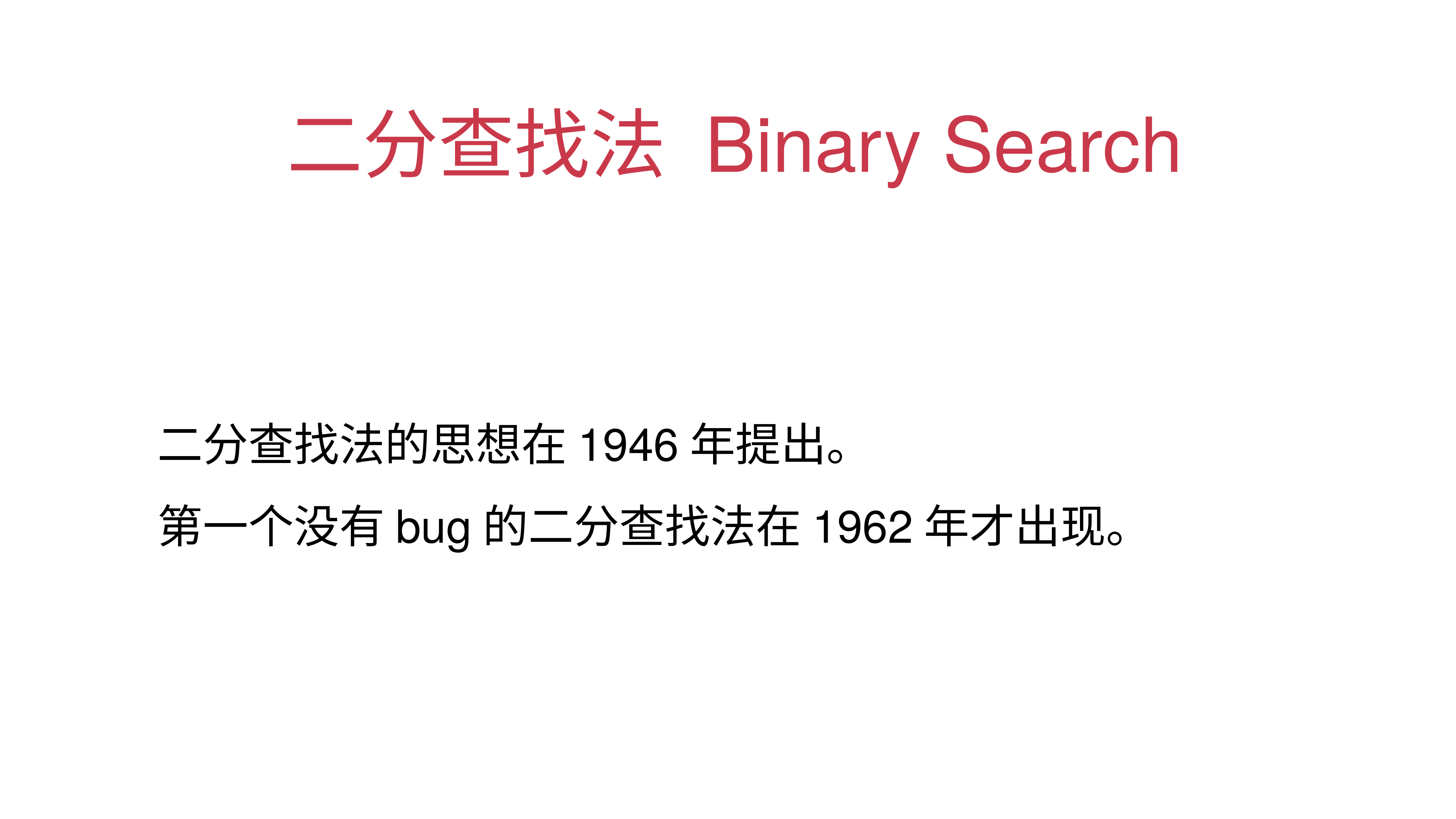

# 二分查找法 Binary Search
二分查找法的思想在1946年提出。
第一个没有bug的二分查找法在1962年才出现。